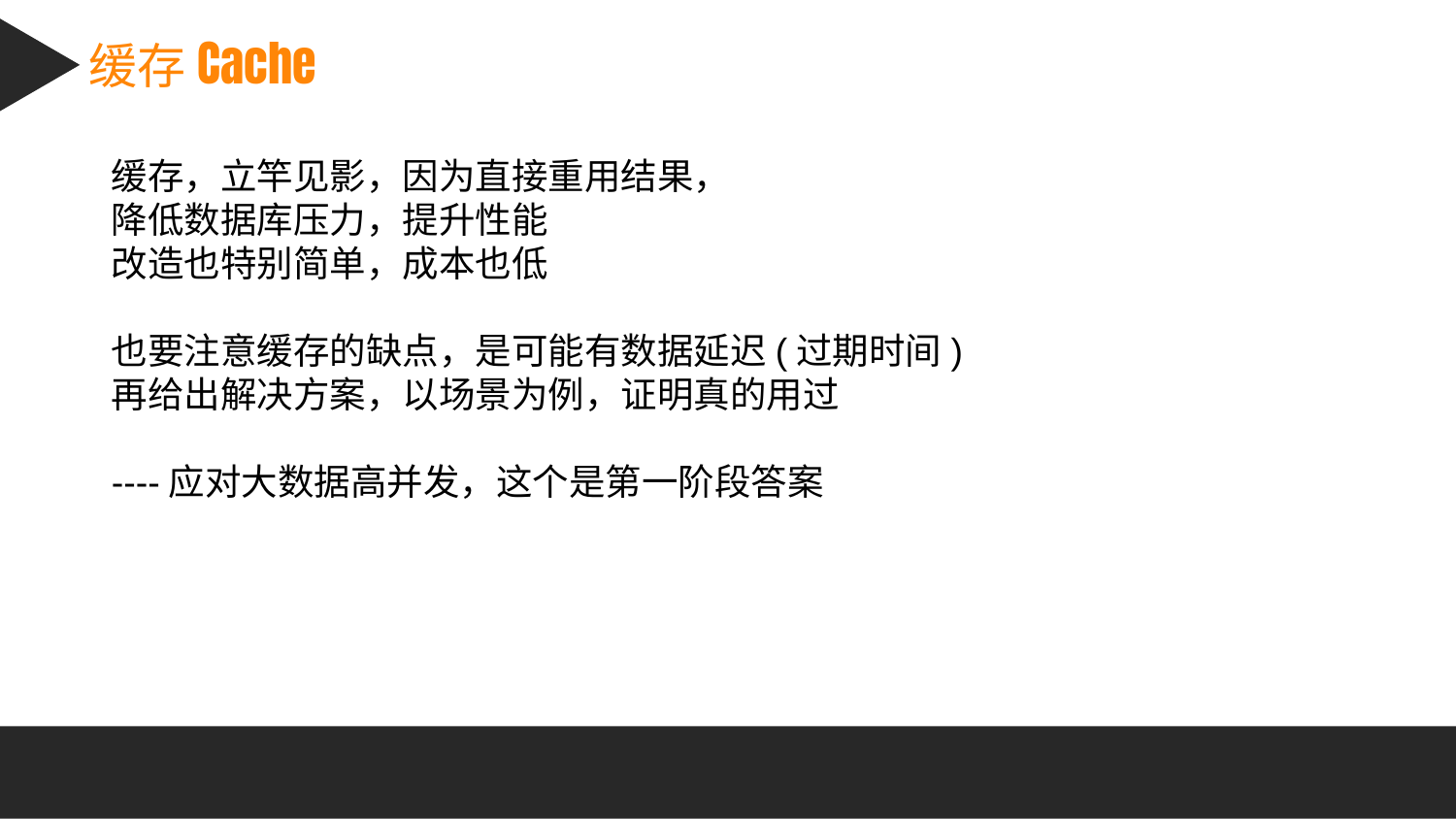

缓存Cache
缓存，立竿见影，因为直接重用结果，
降低数据库压力，提升性能
改造也特别简单，成本也低

也要注意缓存的缺点，是可能有数据延迟(过期时间)
再给出解决方案，以场景为例，证明真的用过

----应对大数据高并发，这个是第一阶段答案